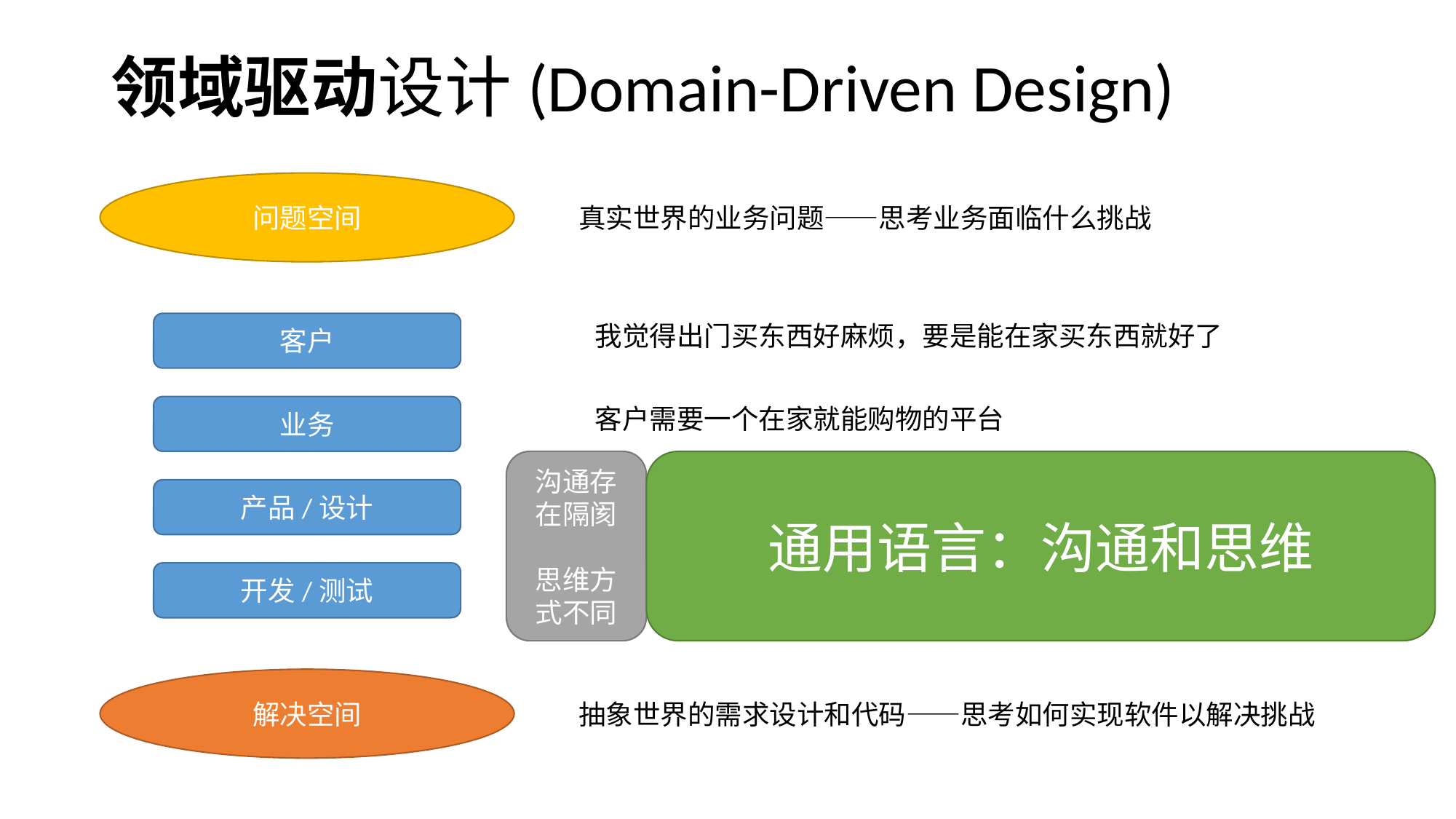

# 领域驱动设计(Domain-Driven Design)
问题空间
真实世界的业务问题——思考业务面临什么挑战
我觉得出门买东西好麻烦，要是能在家买东西就好了
客户
业务
客户需要一个在家就能购物的平台
沟通存在隔阂

思维方式不同
通用语言：沟通和思维
产品/设计
我们要设计一个网上购物软件，实现在线选购和下单
开发/测试
我们需要一个存储商品和订单的数据库，并对它进行增删改查
解决空间
抽象世界的需求设计和代码——思考如何实现软件以解决挑战